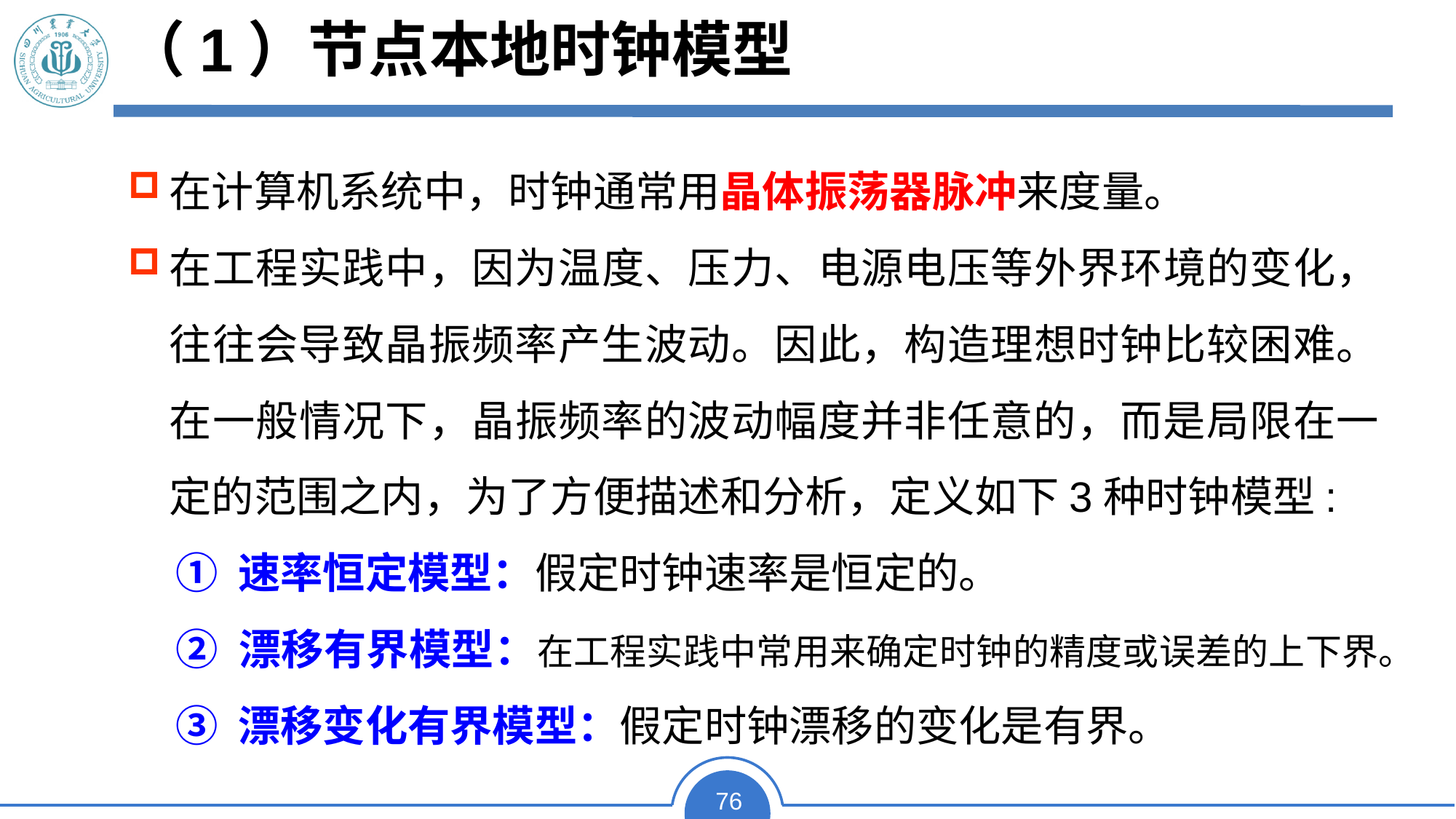

# （1）节点本地时钟模型
在计算机系统中，时钟通常用晶体振荡器脉冲来度量。
在工程实践中，因为温度、压力、电源电压等外界环境的变化，往往会导致晶振频率产生波动。因此，构造理想时钟比较困难。在一般情况下，晶振频率的波动幅度并非任意的，而是局限在一定的范围之内，为了方便描述和分析，定义如下3种时钟模型:
① 速率恒定模型：假定时钟速率是恒定的。
② 漂移有界模型：在工程实践中常用来确定时钟的精度或误差的上下界。
③ 漂移变化有界模型：假定时钟漂移的变化是有界。